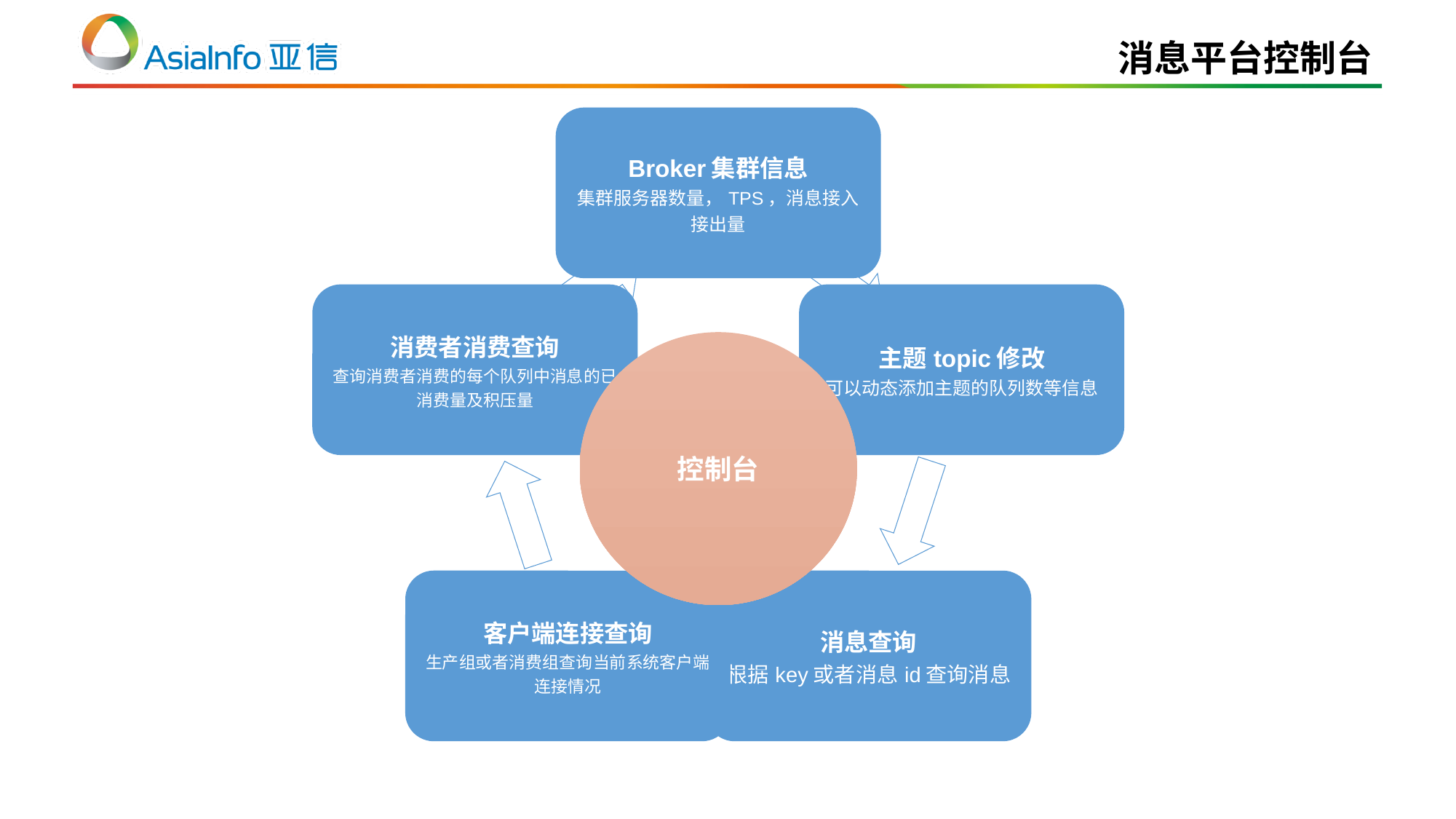

消息平台控制台
Broker集群信息
集群服务器数量，TPS，消息接入接出量
主题topic修改
可以动态添加主题的队列数等信息
消息查询
根据key或者消息id查询消息
客户端连接查询
生产组或者消费组查询当前系统客户端连接情况
消费者消费查询
查询消费者消费的每个队列中消息的已消费量及积压量

控制台